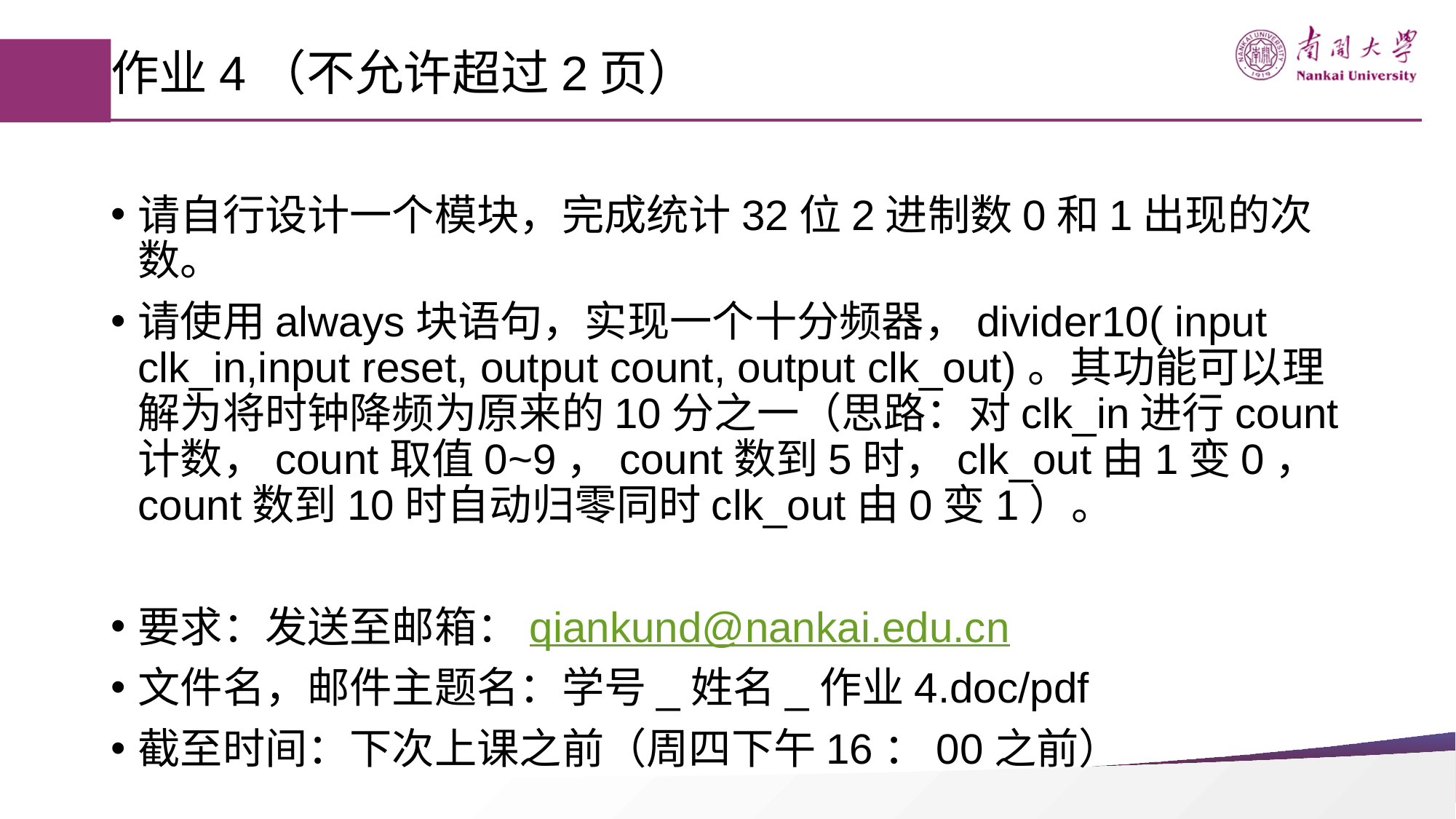

作业4（不允许超过2页）
请自行设计一个模块，完成统计32位2进制数0和1出现的次数。
请使用always块语句，实现一个十分频器，divider10( input clk_in,input reset, output count, output clk_out)。其功能可以理解为将时钟降频为原来的10分之一（思路：对clk_in进行count计数，count取值0~9，count数到5时，clk_out由1变0，count数到10时自动归零同时clk_out由0变1）。

要求：发送至邮箱：qiankund@nankai.edu.cn
文件名，邮件主题名：学号_姓名_作业4.doc/pdf
截至时间：下次上课之前（周四下午16：00之前）